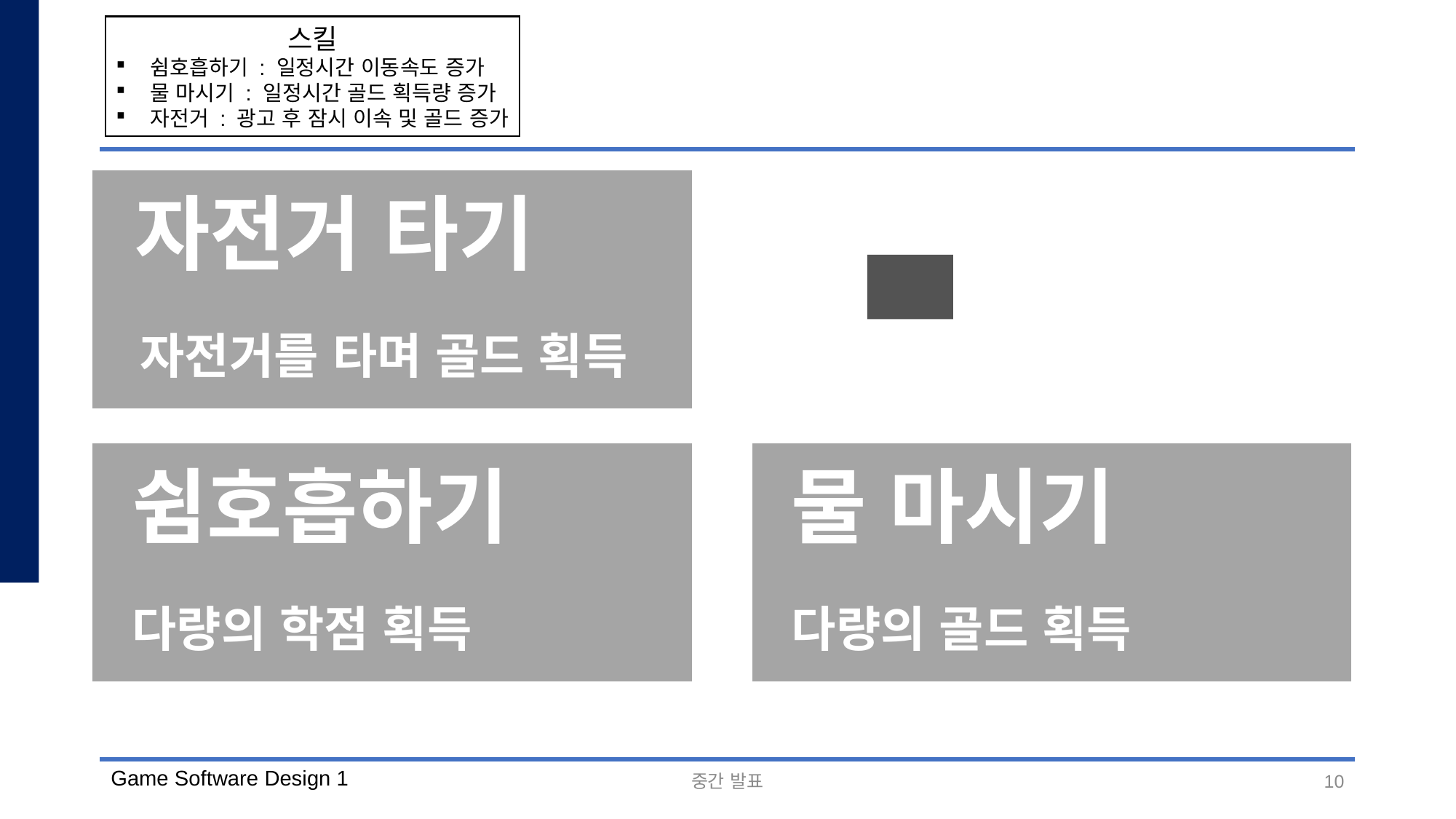

스킬
쉼호흡하기 : 일정시간 이동속도 증가
물 마시기 : 일정시간 골드 획득량 증가
자전거 : 광고 후 잠시 이속 및 골드 증가

자전거 타기

자전거를 타며 골드 획득

쉼호흡하기
물 마시기
다량의 학점 획득
다량의 골드 획득
중간 발표
10